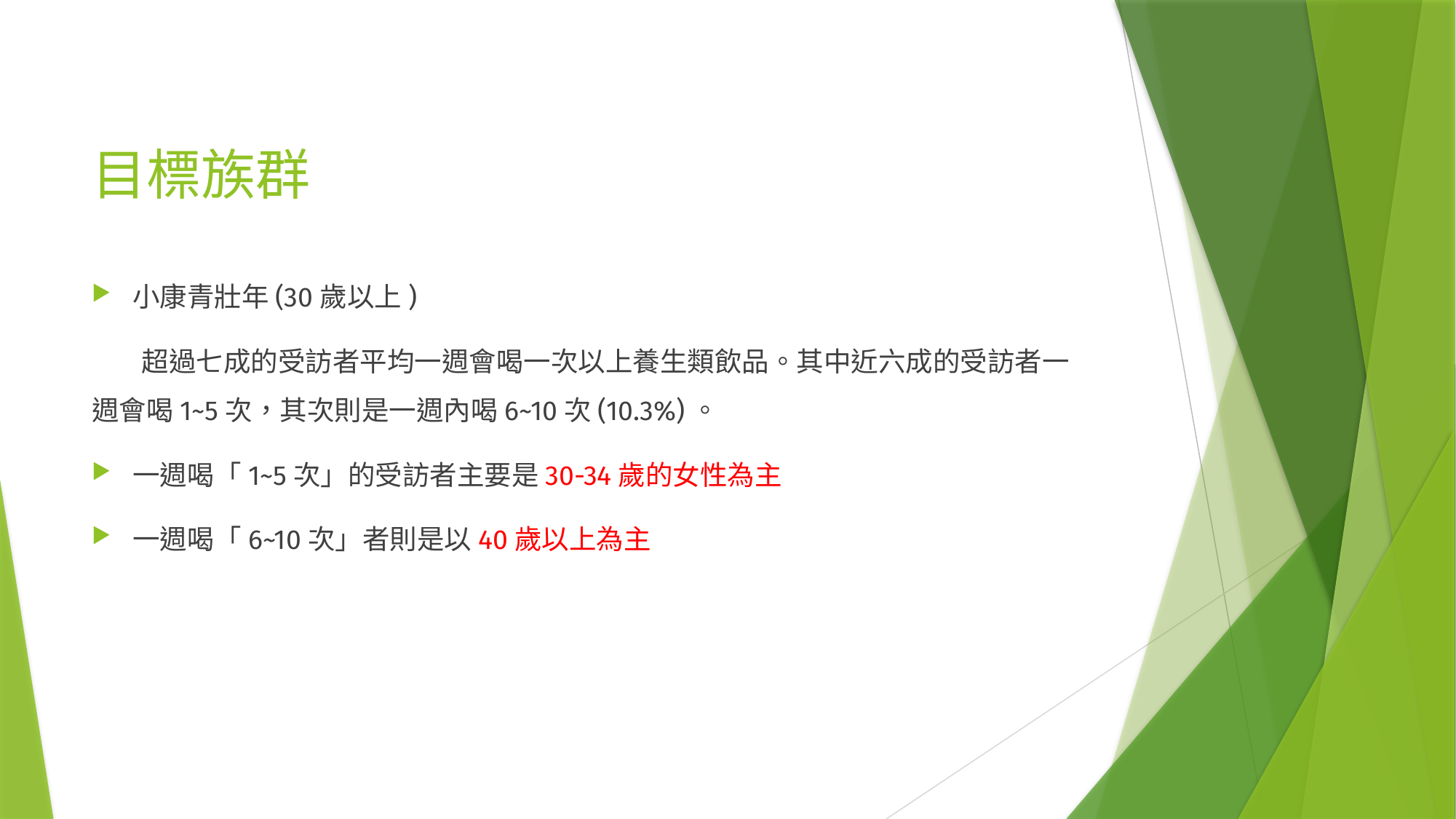

# 目標族群
小康青壯年(30歲以上)
       超過七成的受訪者平均一週會喝一次以上養生類飲品。其中近六成的受訪者一週會喝1~5次，其次則是一週內喝6~10次(10.3%)。
一週喝「1~5次」的受訪者主要是30-34歲的女性為主
一週喝「6~10次」者則是以40歲以上為主